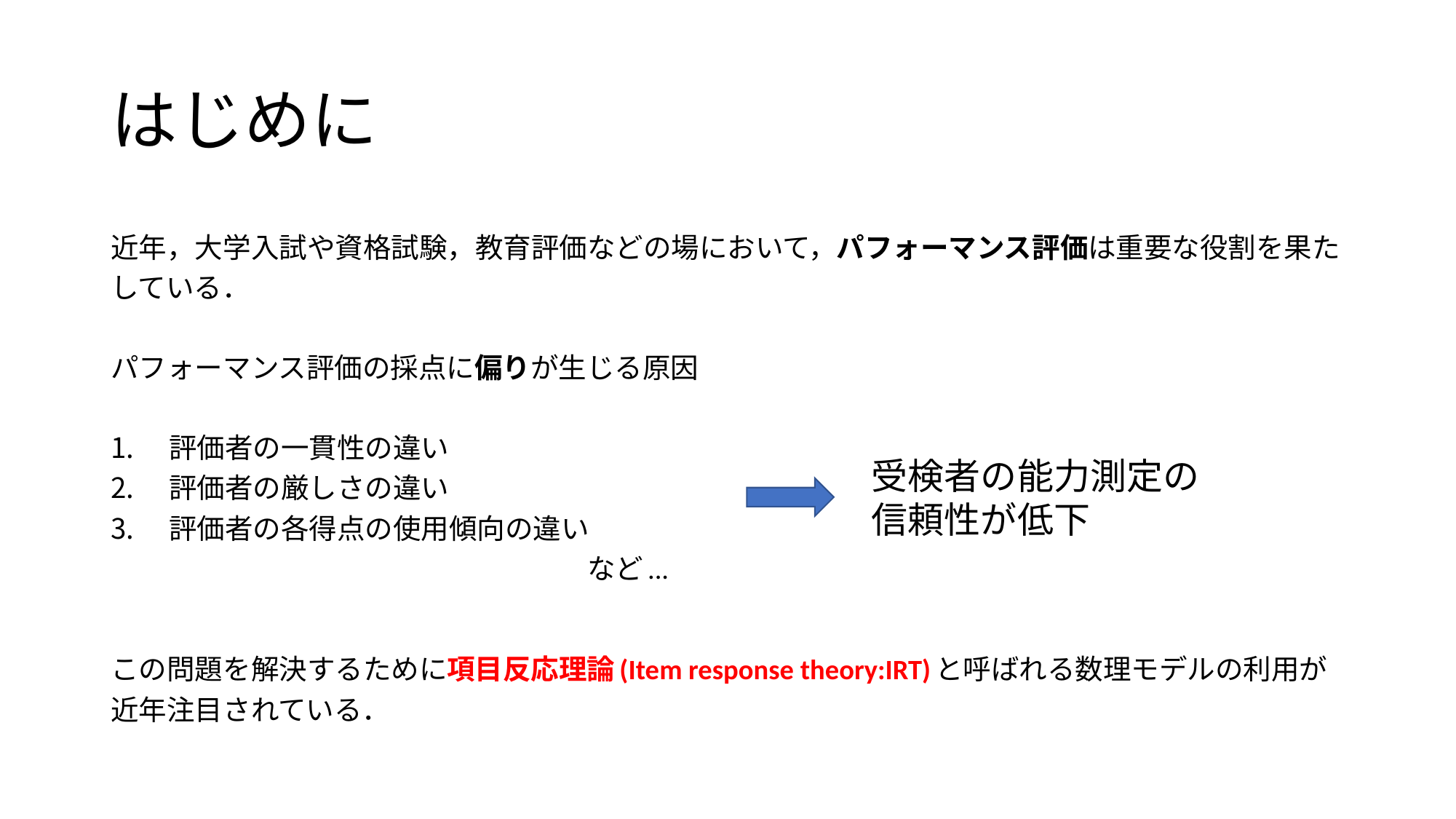

# はじめに
近年，大学入試や資格試験，教育評価などの場において，パフォーマンス評価は重要な役割を果たしている．

パフォーマンス評価の採点に偏りが生じる原因

評価者の一貫性の違い
評価者の厳しさの違い
評価者の各得点の使用傾向の違い
　　　　　　　　　　　　　　　　　など...

この問題を解決するために項目反応理論(Item response theory:IRT)と呼ばれる数理モデルの利用が近年注目されている．

受検者の能力測定の
信頼性が低下